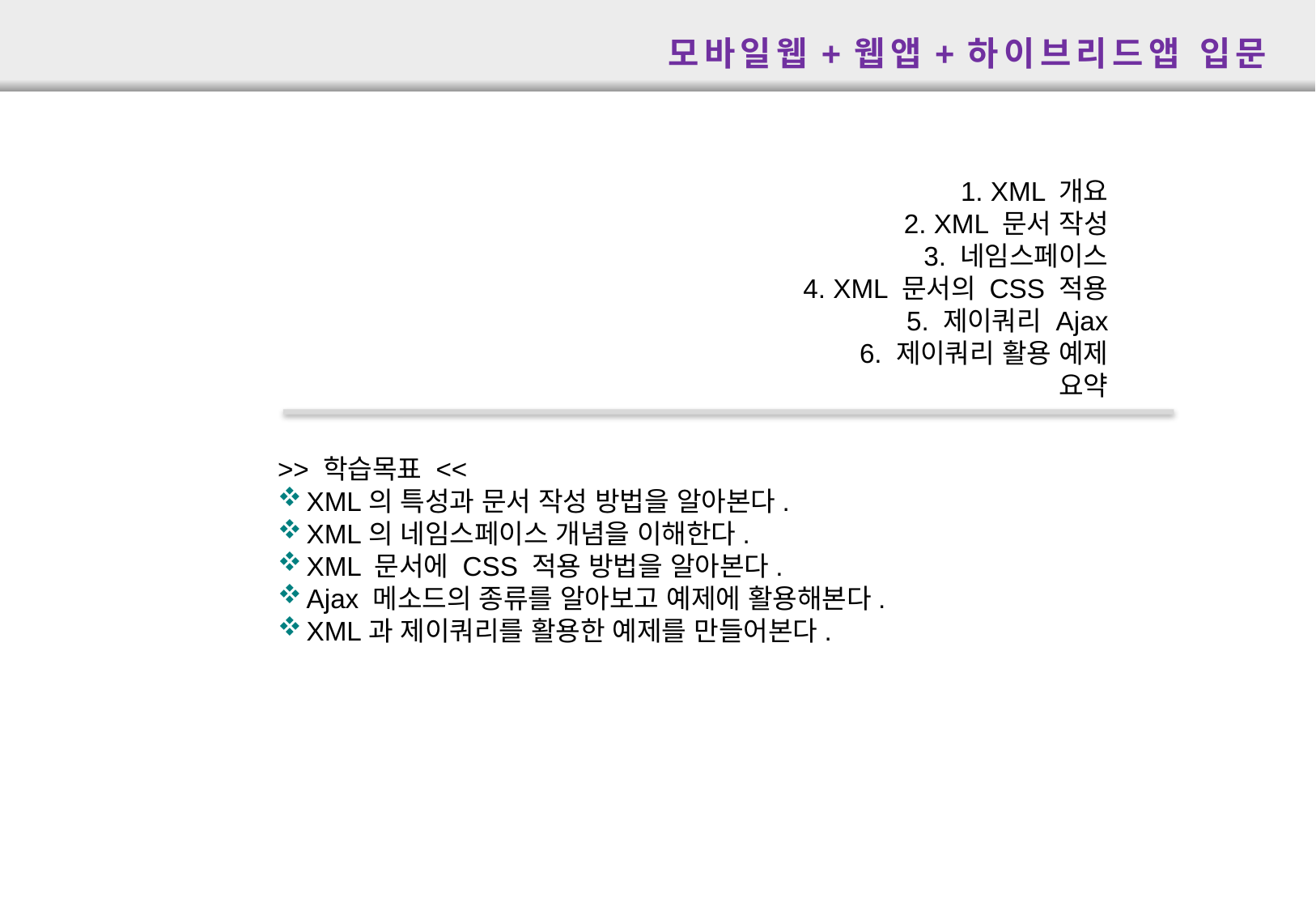

모바일웹+웹앱+하이브리드앱 입문
1. XML 개요
2. XML 문서 작성
3. 네임스페이스
4. XML 문서의 CSS 적용
5. 제이쿼리 Ajax
6. 제이쿼리 활용 예제
요약

>> 학습목표 <<
XML의 특성과 문서 작성 방법을 알아본다.
XML의 네임스페이스 개념을 이해한다.
XML 문서에 CSS 적용 방법을 알아본다.
Ajax 메소드의 종류를 알아보고 예제에 활용해본다.
XML과 제이쿼리를 활용한 예제를 만들어본다.